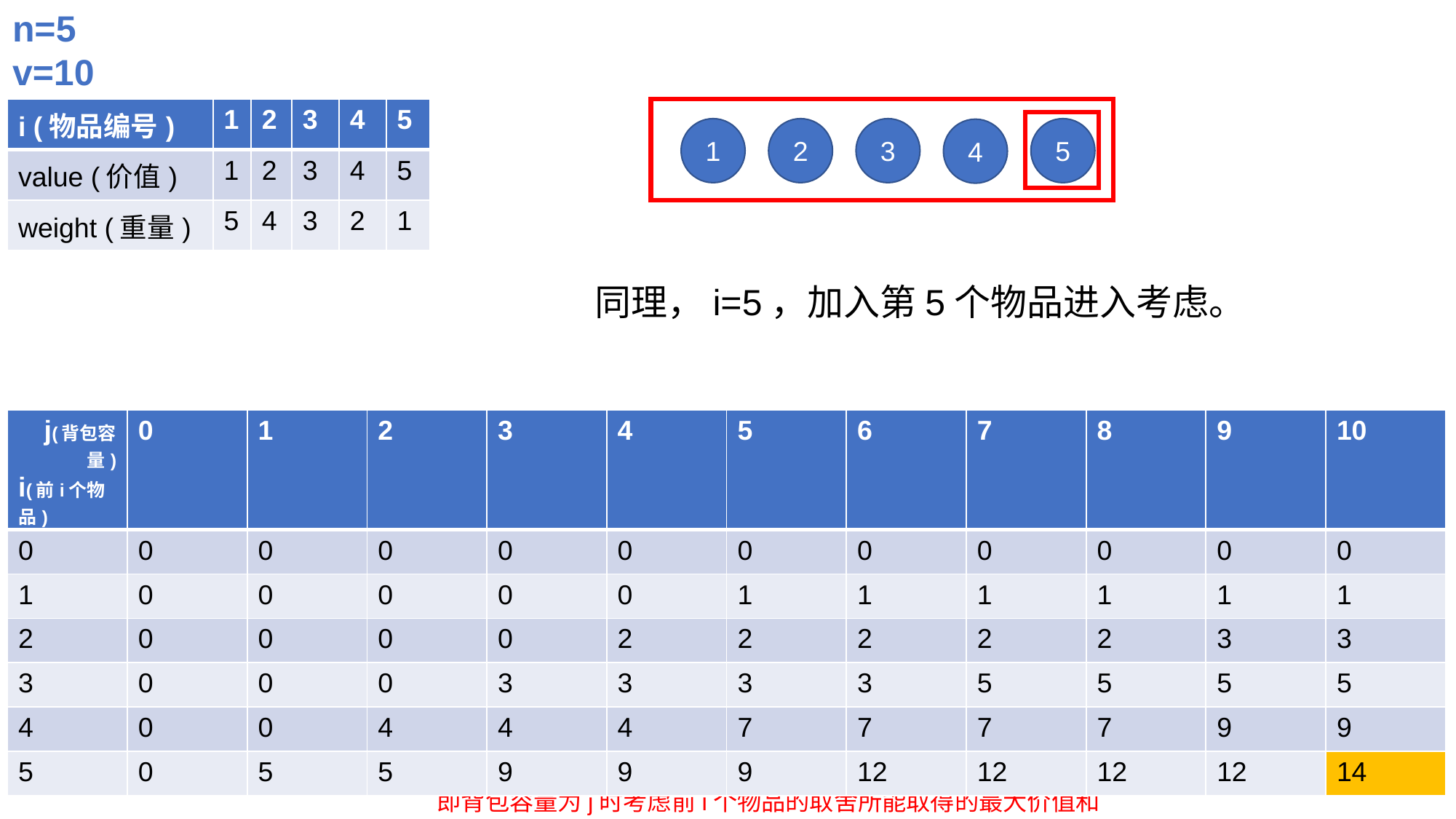

n=5
v=10
| i (物品编号) | 1 | 2 | 3 | 4 | 5 |
| --- | --- | --- | --- | --- | --- |
| value (价值) | 1 | 2 | 3 | 4 | 5 |
| weight (重量) | 5 | 4 | 3 | 2 | 1 |

2
3
5
1
4
同理，i=5，加入第5个物品进入考虑。
| j(背包容量) i(前i个物品) | 0 | 1 | 2 | 3 | 4 | 5 | 6 | 7 | 8 | 9 | 10 |
| --- | --- | --- | --- | --- | --- | --- | --- | --- | --- | --- | --- |
| 0 | 0 | 0 | 0 | 0 | 0 | 0 | 0 | 0 | 0 | 0 | 0 |
| 1 | 0 | 0 | 0 | 0 | 0 | 1 | 1 | 1 | 1 | 1 | 1 |
| 2 | 0 | 0 | 0 | 0 | 2 | 2 | 2 | 2 | 2 | 3 | 3 |
| 3 | 0 | 0 | 0 | 3 | 3 | 3 | 3 | 5 | 5 | 5 | 5 |
| 4 | 0 | 0 | 4 | 4 | 4 | 7 | 7 | 7 | 7 | 9 | 9 |
| 5 | 0 | 5 | 5 | 9 | 9 | 9 | 12 | 12 | 12 | 12 | 14 |
表格内的值对应max_Value[i][j]，
即背包容量为j时考虑前i个物品的取舍所能取得的最大价值和